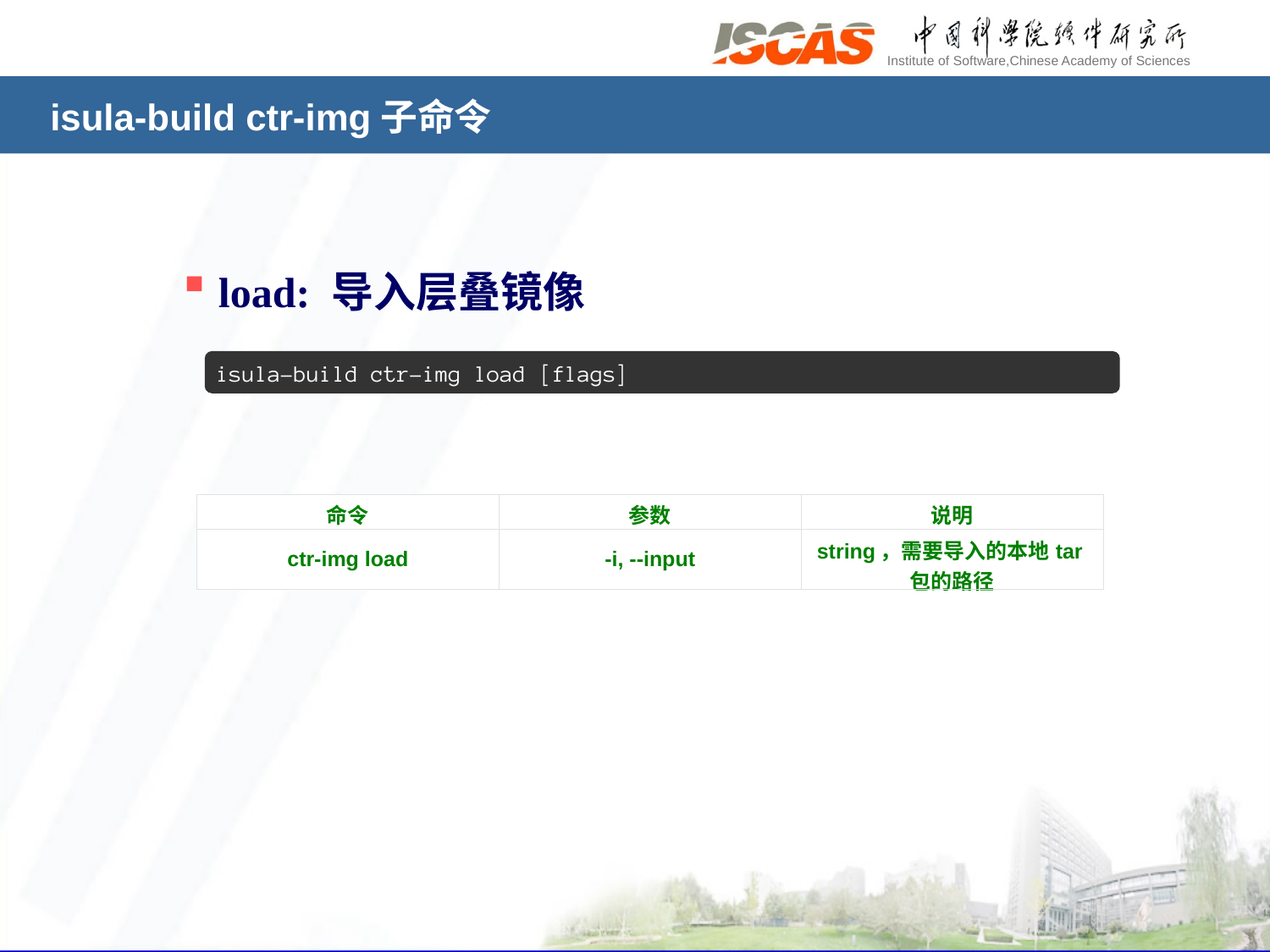

# isula-build ctr-img子命令
load: 导入层叠镜像

isula-build ctr-img load [flags]
| 命令 | 参数 | 说明 |
| --- | --- | --- |
| ctr-img load | -i, --input | string，需要导入的本地tar包的路径 |